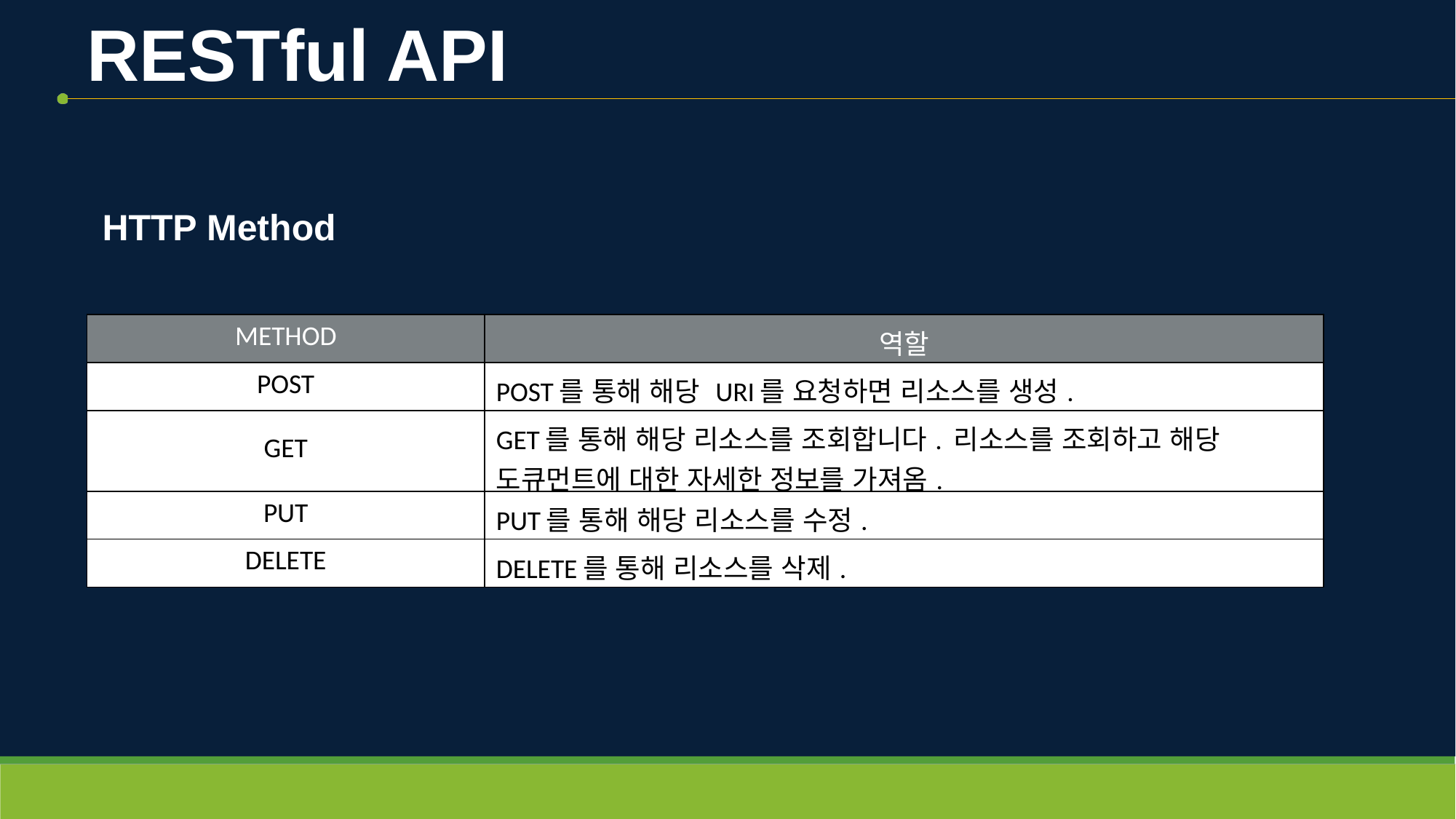

# RESTful API

HTTP Method
| METHOD | 역할 |
| --- | --- |
| POST | POST를 통해 해당 URI를 요청하면 리소스를 생성. |
| GET | GET를 통해 해당 리소스를 조회합니다. 리소스를 조회하고 해당 도큐먼트에 대한 자세한 정보를 가져옴. |
| PUT | PUT를 통해 해당 리소스를 수정. |
| DELETE | DELETE를 통해 리소스를 삭제. |